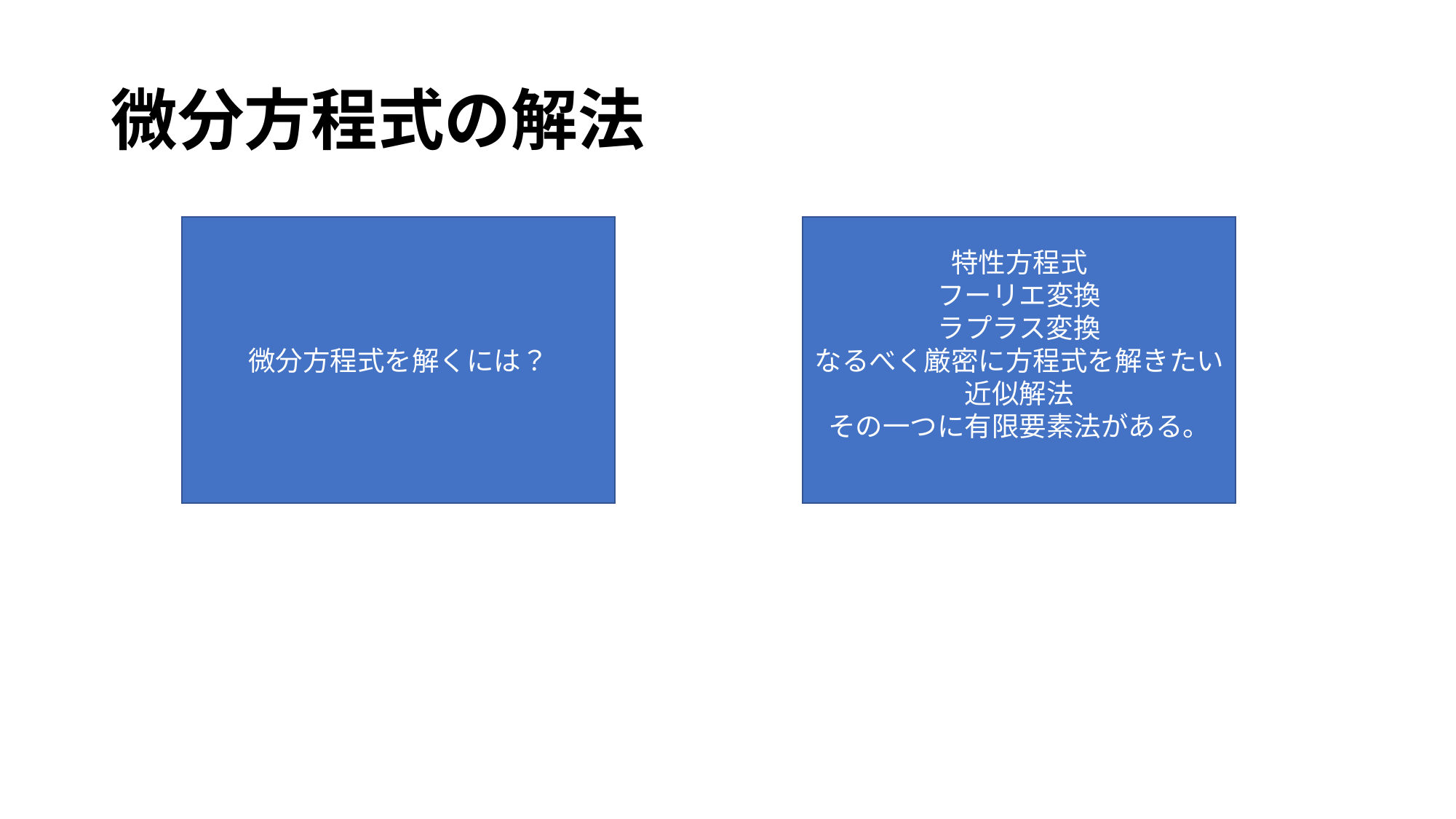

# 微分方程式の解法
微分方程式を解くには？
特性方程式
フーリエ変換
ラプラス変換
なるべく厳密に方程式を解きたい
近似解法
その一つに有限要素法がある。